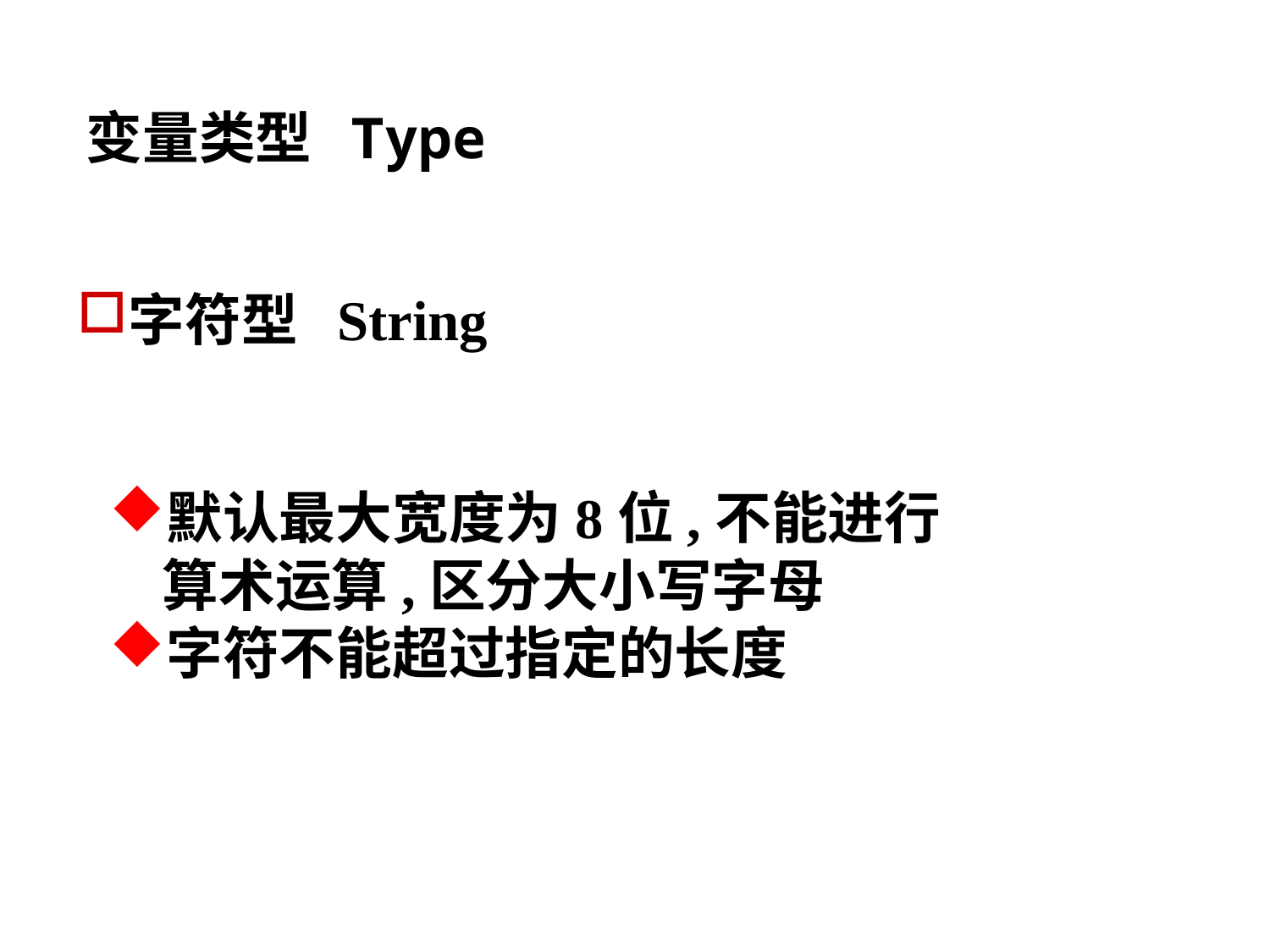

变量类型  Type
字符型  String
默认最大宽度为8位,不能进行
   算术运算,区分大小写字母
字符不能超过指定的长度